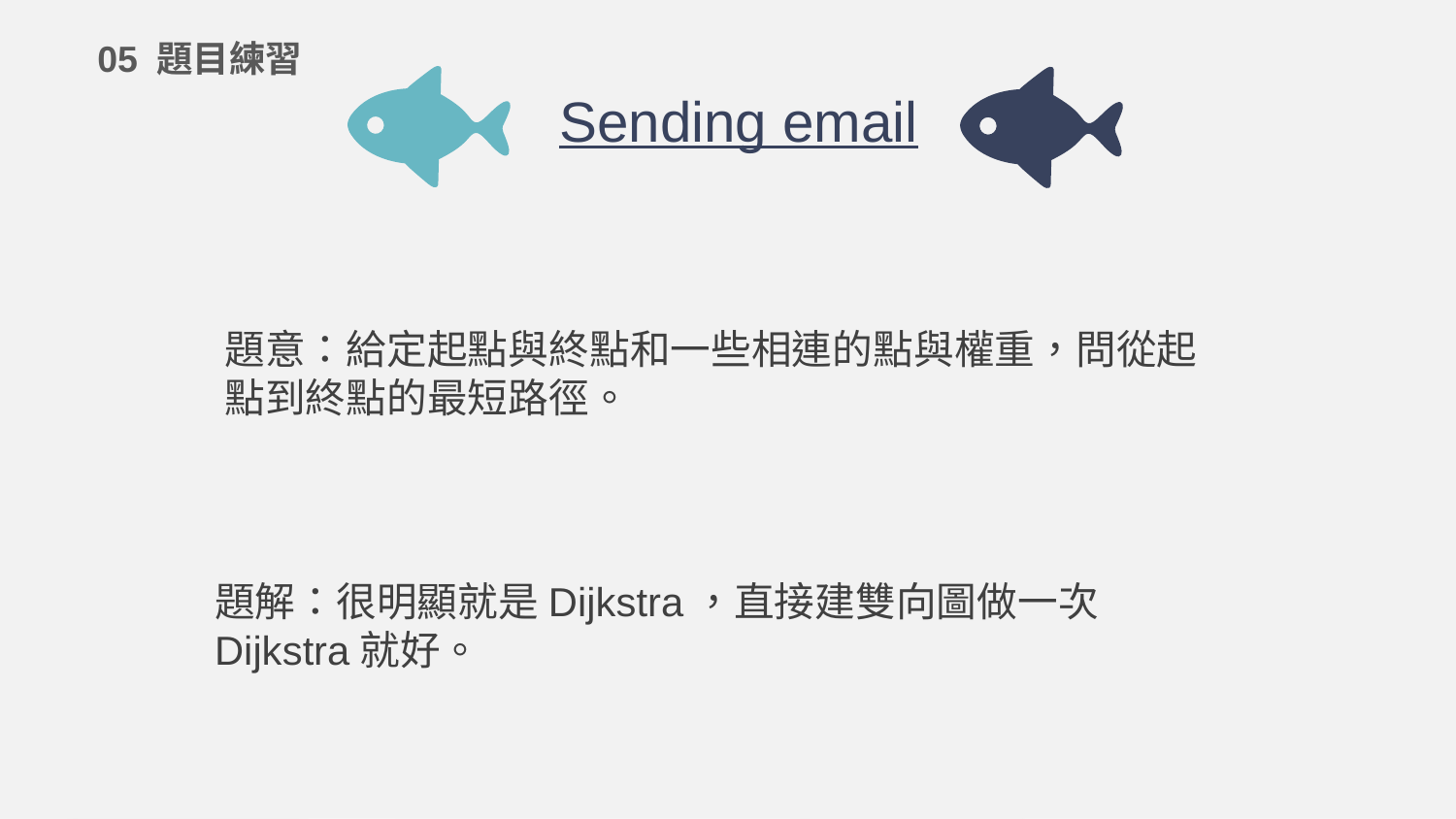

05 題目練習

Sending email
題意：給定起點與終點和一些相連的點與權重，問從起點到終點的最短路徑。
題解：很明顯就是Dijkstra，直接建雙向圖做一次Dijkstra就好。